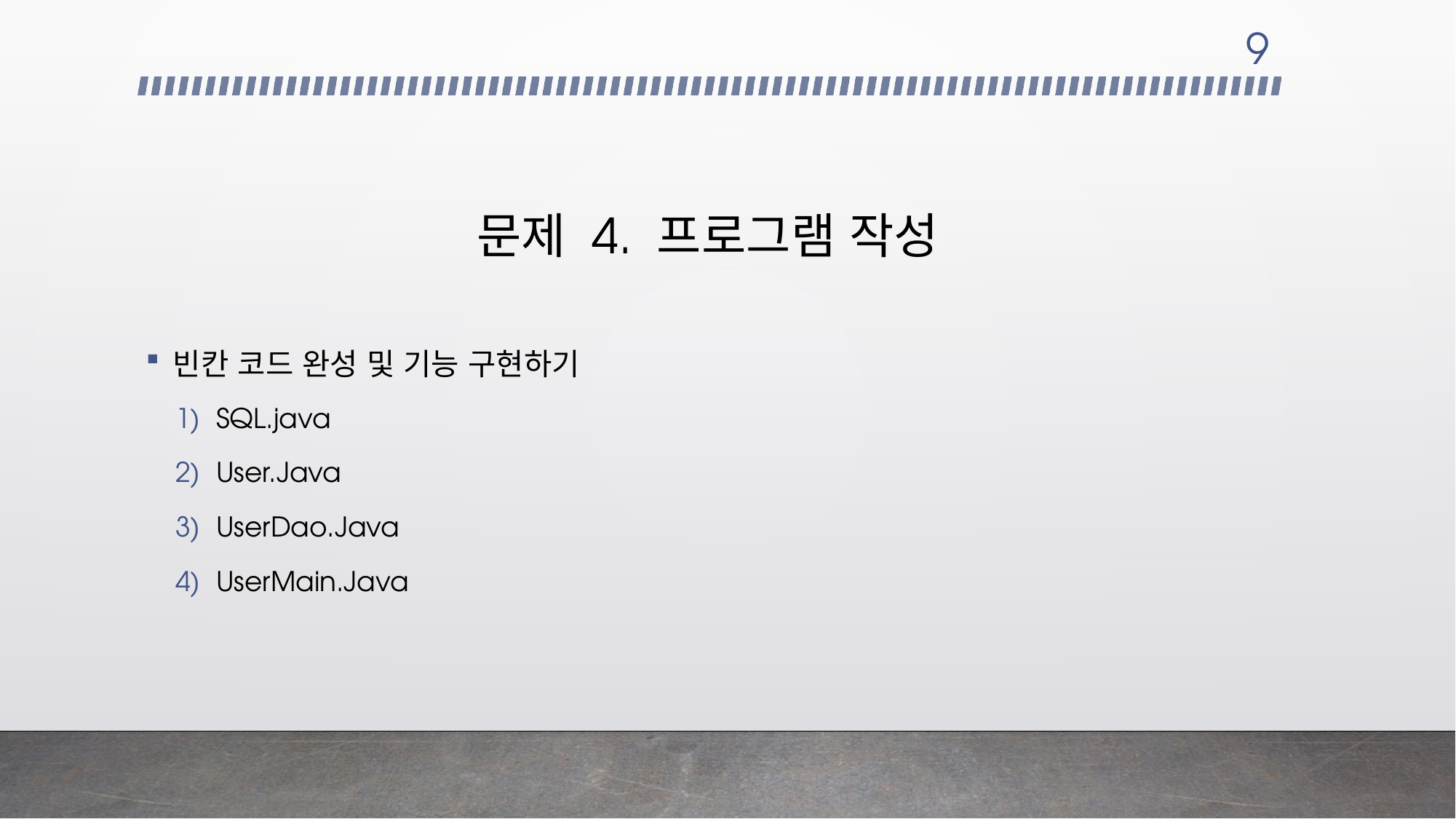

9
# 문제 4. 프로그램 작성
빈칸 코드 완성 및 기능 구현하기
SQL.java
User.Java
UserDao.Java
UserMain.Java